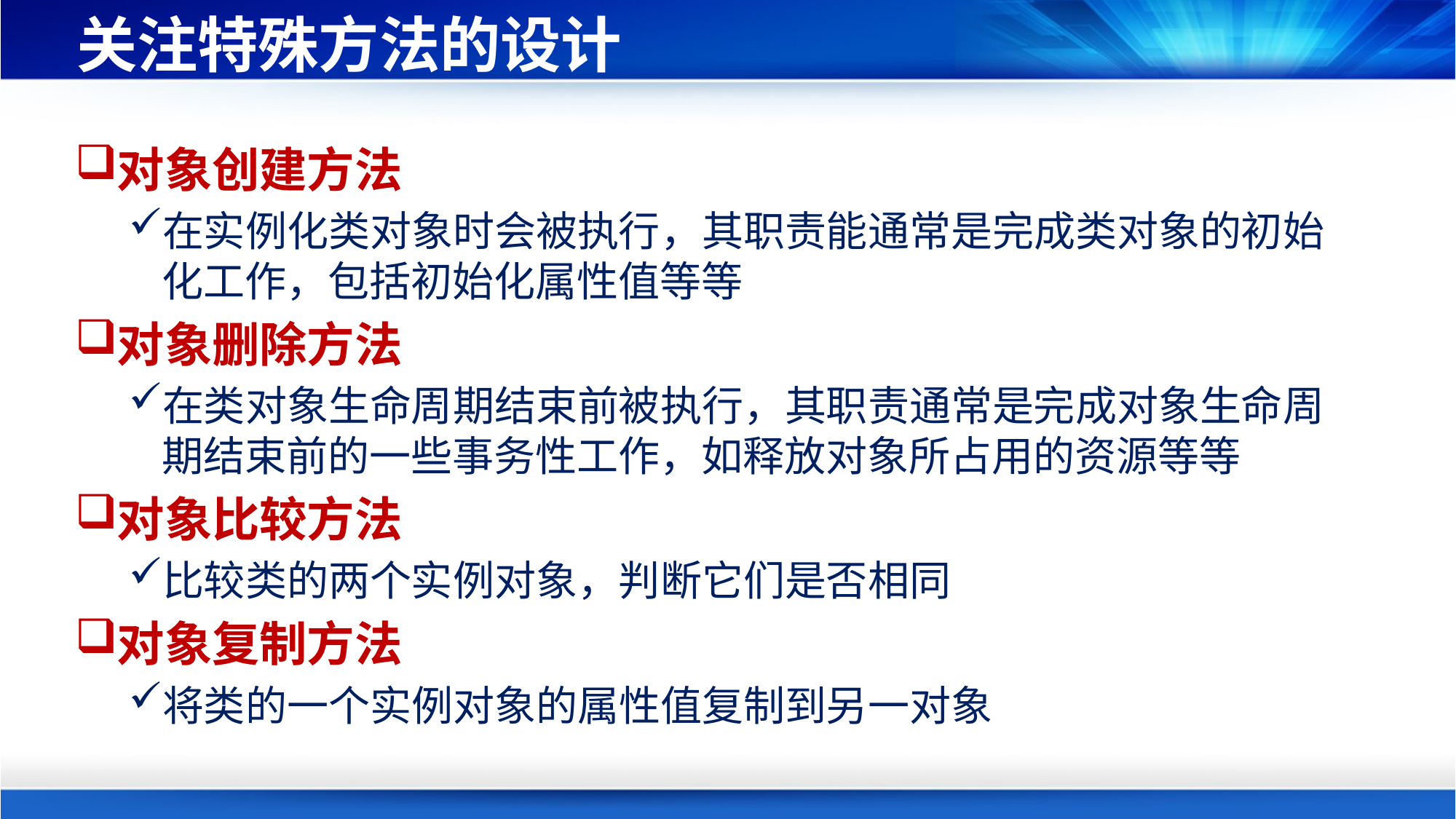

# 关注特殊方法的设计
对象创建方法
在实例化类对象时会被执行，其职责能通常是完成类对象的初始化工作，包括初始化属性值等等
对象删除方法
在类对象生命周期结束前被执行，其职责通常是完成对象生命周期结束前的一些事务性工作，如释放对象所占用的资源等等
对象比较方法
比较类的两个实例对象，判断它们是否相同
对象复制方法
将类的一个实例对象的属性值复制到另一对象